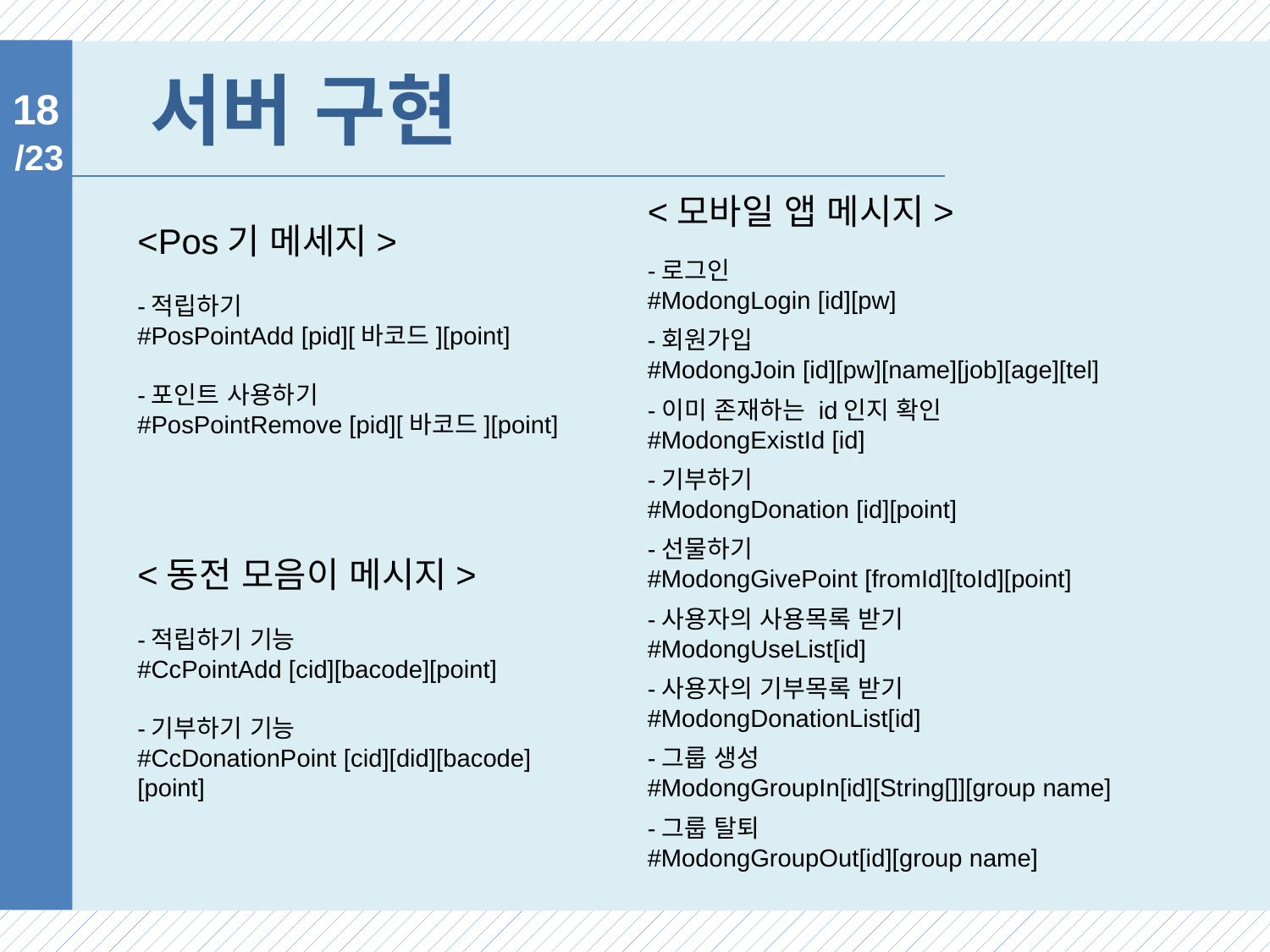

# 서버 구현
18

<Pos기 메세지>

-적립하기
#PosPointAdd [pid][바코드][point]

-포인트 사용하기
#PosPointRemove [pid][바코드][point]

<모바일 앱 메시지>

-로그인
#ModongLogin [id][pw]

-회원가입
#ModongJoin [id][pw][name][job][age][tel]

-이미 존재하는 id인지 확인
#ModongExistId [id]

-기부하기
#ModongDonation [id][point]

-선물하기
#ModongGivePoint [fromId][toId][point]

-사용자의 사용목록 받기
#ModongUseList[id]

-사용자의 기부목록 받기
#ModongDonationList[id]

-그룹 생성
#ModongGroupIn[id][String[]][group name]

-그룹 탈퇴
#ModongGroupOut[id][group name]
<동전 모음이 메시지>

-적립하기 기능
#CcPointAdd [cid][bacode][point]

-기부하기 기능
#CcDonationPoint [cid][did][bacode][point]